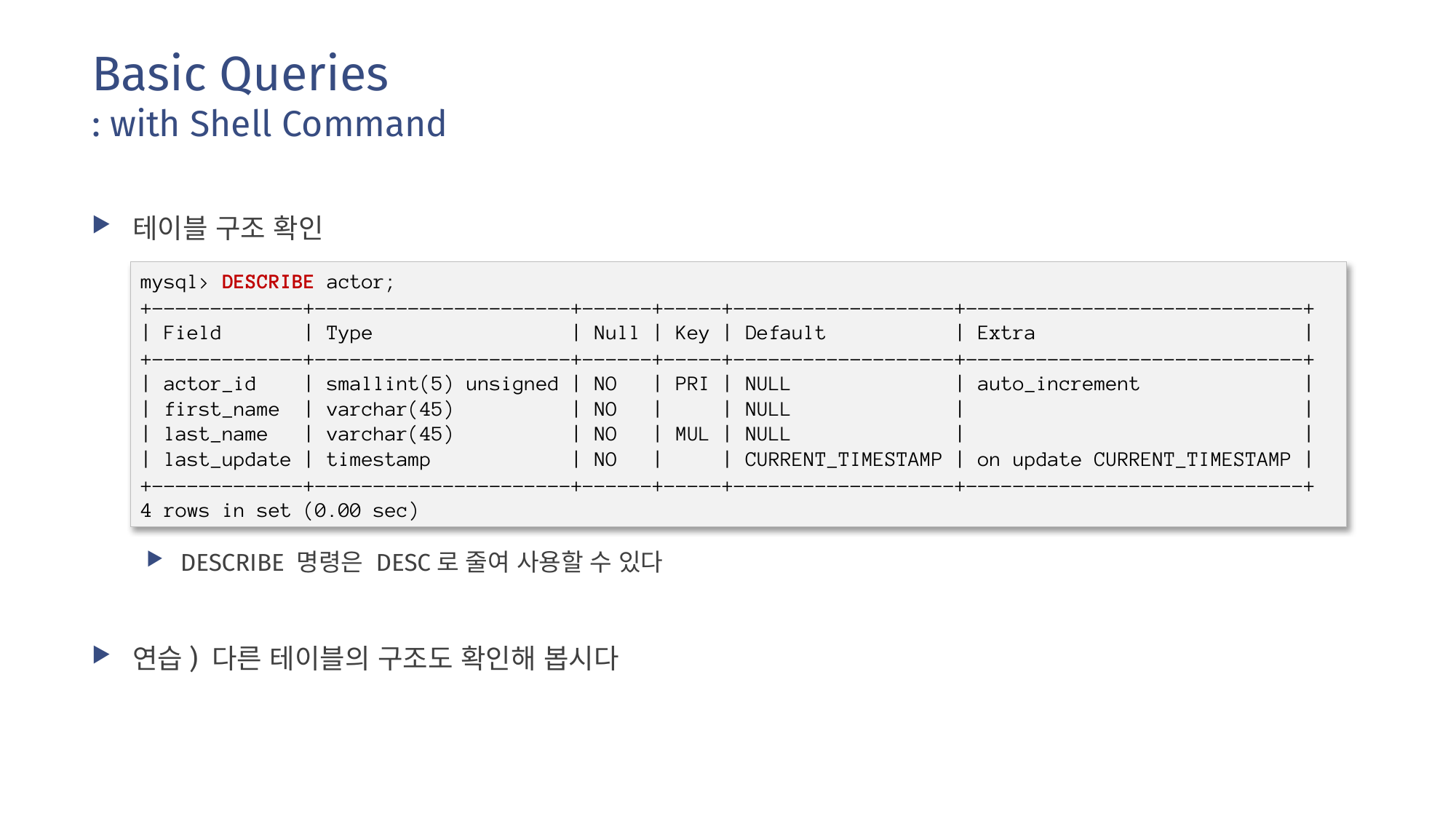

# Basic Queries : with Shell Command

테이블 구조 확인

DESCRIBE 명령은 DESC로 줄여 사용할 수 있다

연습) 다른 테이블의 구조도 확인해 봅시다

mysql> DESCRIBE actor;
+-------------+----------------------+------+-----+-------------------+-----------------------------+
| Field       | Type                 | Null | Key | Default           | Extra                       |
+-------------+----------------------+------+-----+-------------------+-----------------------------+
| actor_id    | smallint(5) unsigned | NO   | PRI | NULL              | auto_increment              |
| first_name  | varchar(45)          | NO   |     | NULL              |                             |
| last_name   | varchar(45)          | NO   | MUL | NULL              |                             |
| last_update | timestamp            | NO   |     | CURRENT_TIMESTAMP | on update CURRENT_TIMESTAMP |
+-------------+----------------------+------+-----+-------------------+-----------------------------+
4 rows in set (0.00 sec)